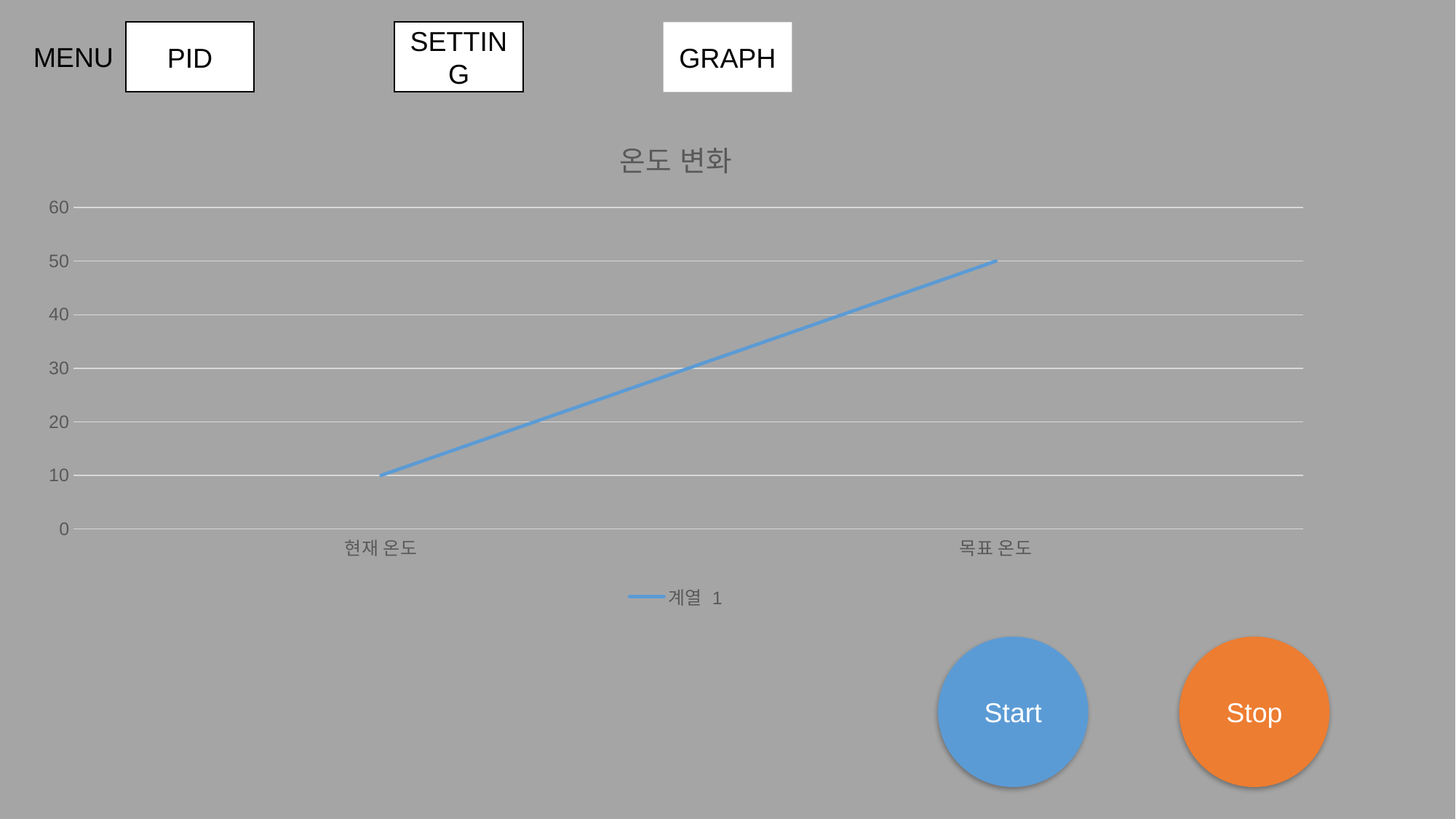

GRAPH
PID
SETTING
MENU

### Chart: 온도 변화

| Category | 계열 1 |
|---|---|
| 현재 온도 | 10.0 |
| 목표 온도 | 50.0 |
Start
Stop